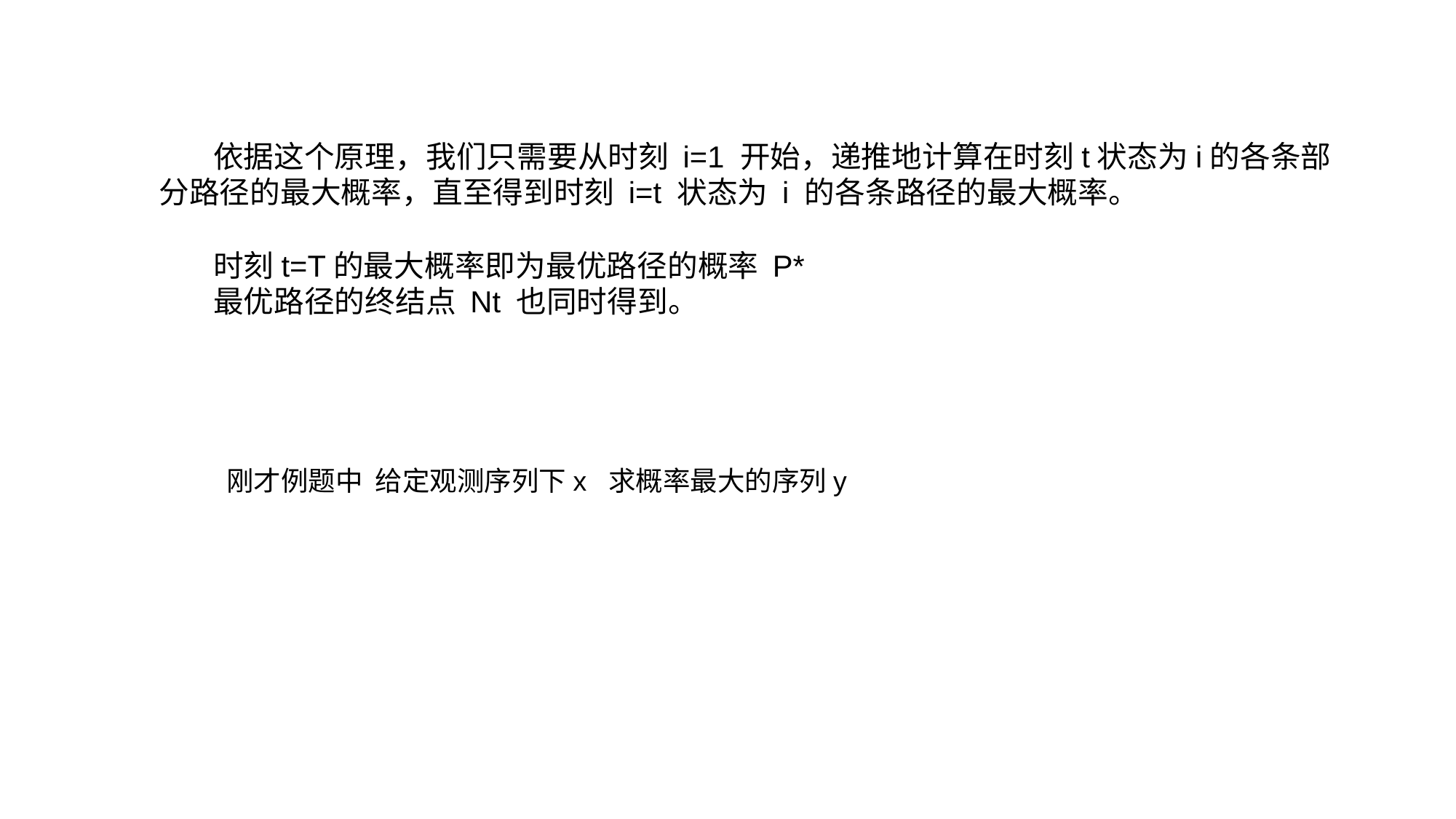

依据这个原理，我们只需要从时刻 i=1 开始，递推地计算在时刻t状态为i的各条部分路径的最大概率，直至得到时刻 i=t 状态为 i 的各条路径的最大概率。

       时刻t=T的最大概率即为最优路径的概率 P*
       最优路径的终结点 Nt 也同时得到。

刚才例题中  给定观测序列下x  求概率最大的序列y